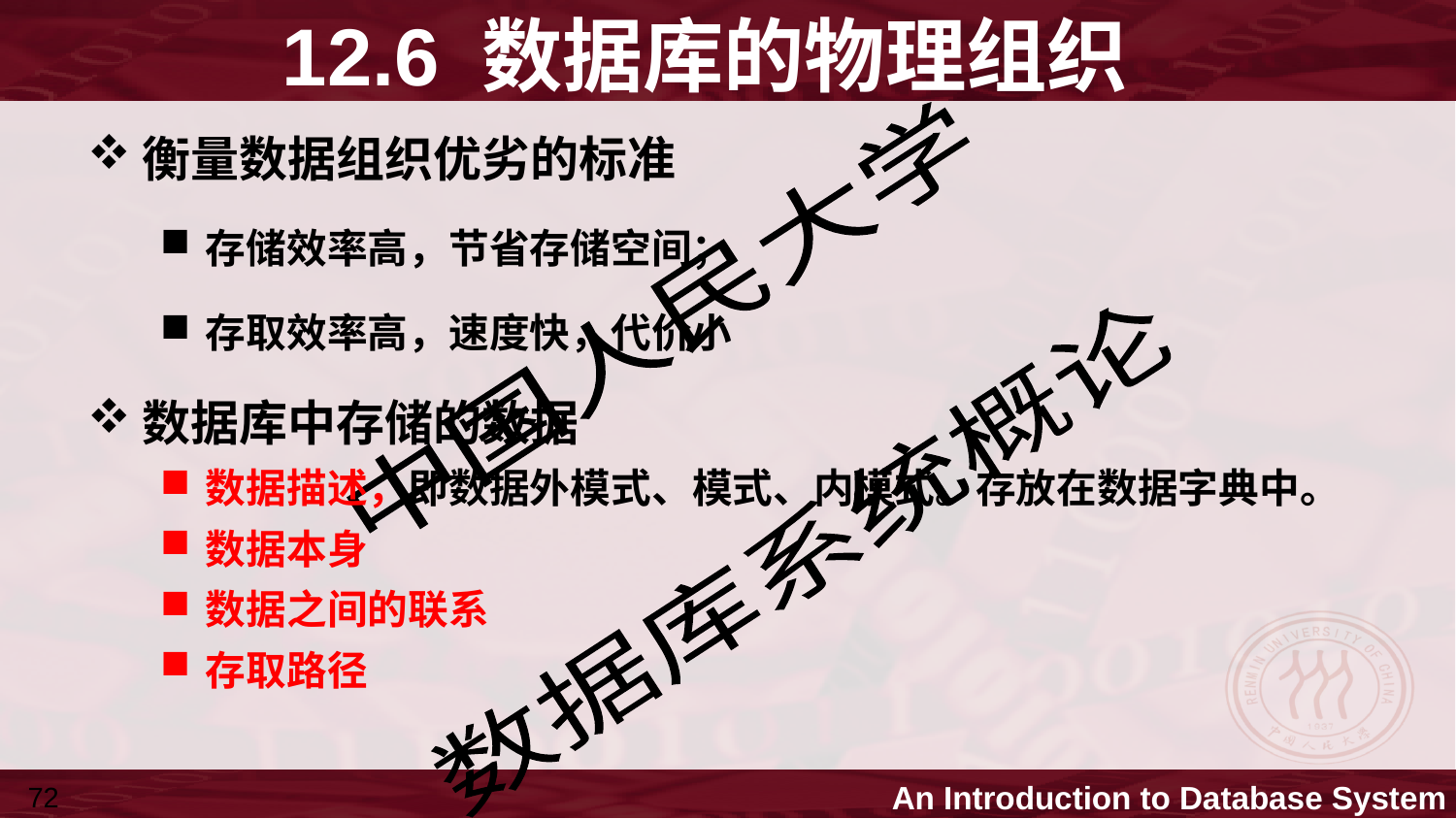

# 12.6 数据库的物理组织
衡量数据组织优劣的标准
存储效率高，节省存储空间；
存取效率高，速度快，代价小
数据库中存储的数据
数据描述，即数据外模式、模式、内模式。存放在数据字典中。
数据本身
数据之间的联系
存取路径
72